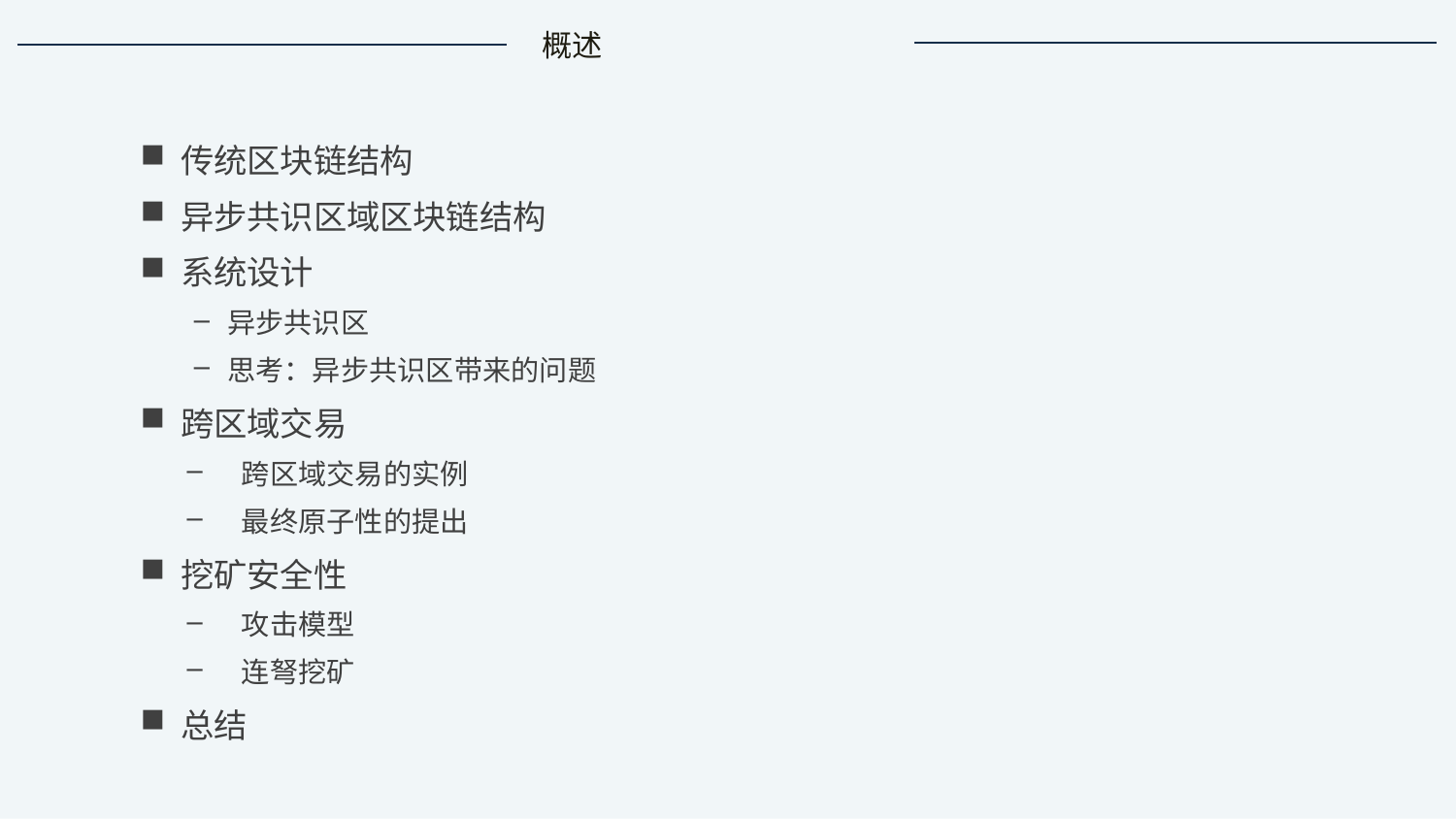

概述
传统区块链结构
异步共识区域区块链结构
系统设计
异步共识区
思考：异步共识区带来的问题
跨区域交易
跨区域交易的实例
最终原子性的提出
挖矿安全性
攻击模型
连弩挖矿
总结